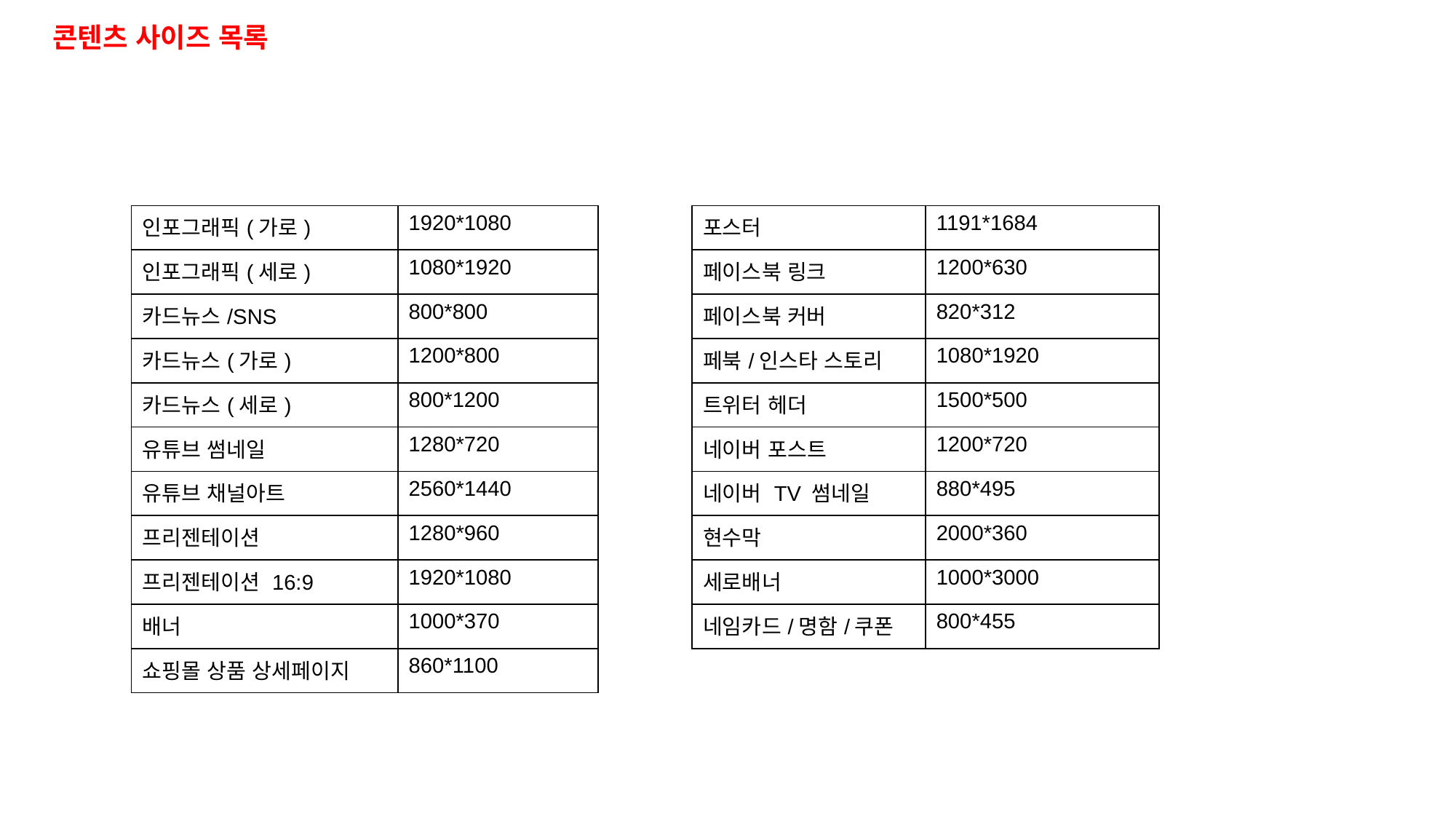

# 콘텐츠 사이즈 목록
| 인포그래픽(가로) | 1920\*1080 |
| --- | --- |
| 인포그래픽(세로) | 1080\*1920 |
| 카드뉴스/SNS | 800\*800 |
| 카드뉴스(가로) | 1200\*800 |
| 카드뉴스(세로) | 800\*1200 |
| 유튜브 썸네일 | 1280\*720 |
| 유튜브 채널아트 | 2560\*1440 |
| 프리젠테이션 | 1280\*960 |
| 프리젠테이션 16:9 | 1920\*1080 |
| 배너 | 1000\*370 |
| 쇼핑몰 상품 상세페이지 | 860\*1100 |
| 포스터 | 1191\*1684 |
| --- | --- |
| 페이스북 링크 | 1200\*630 |
| 페이스북 커버 | 820\*312 |
| 페북/인스타 스토리 | 1080\*1920 |
| 트위터 헤더 | 1500\*500 |
| 네이버 포스트 | 1200\*720 |
| 네이버 TV 썸네일 | 880\*495 |
| 현수막 | 2000\*360 |
| 세로배너 | 1000\*3000 |
| 네임카드/명함/쿠폰 | 800\*455 |